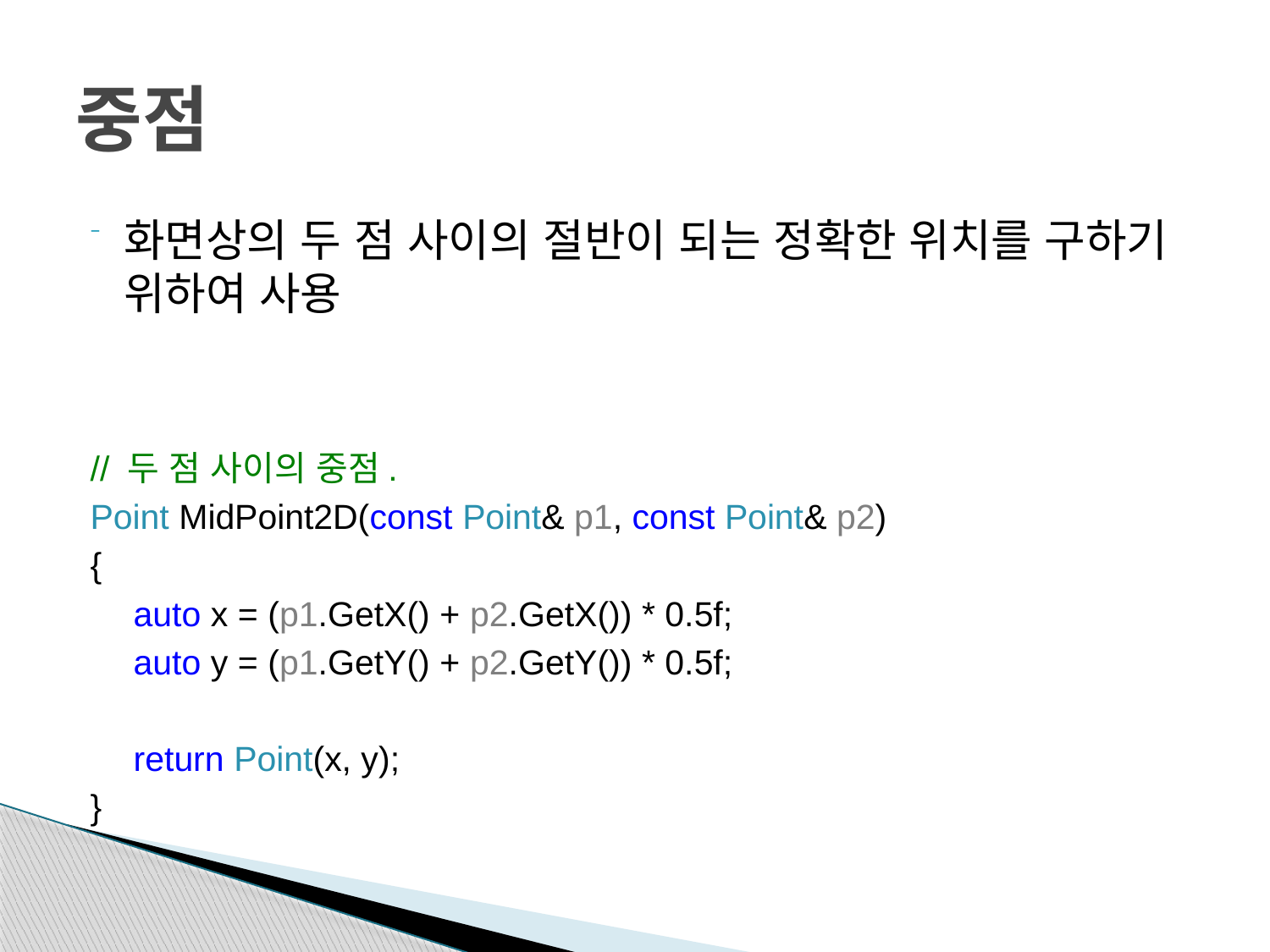

# 중점
화면상의 두 점 사이의 절반이 되는 정확한 위치를 구하기 위하여 사용

// 두 점 사이의 중점.
Point MidPoint2D(const Point& p1, const Point& p2)
{
	 auto x = (p1.GetX() + p2.GetX()) * 0.5f;
	 auto y = (p1.GetY() + p2.GetY()) * 0.5f;

	 return Point(x, y);
}